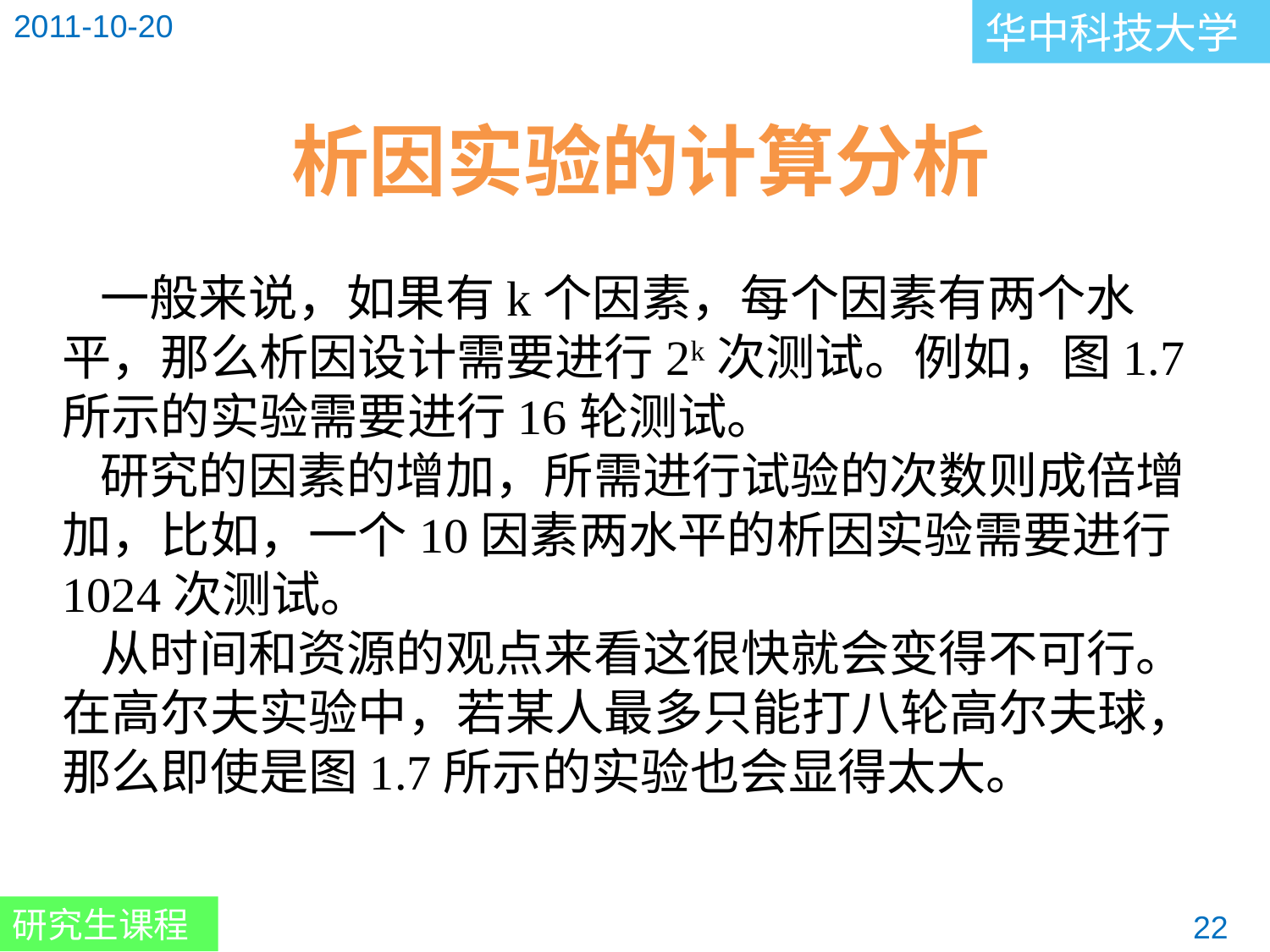

析因实验的计算分析
一般来说，如果有k个因素，每个因素有两个水平，那么析因设计需要进行2k次测试。例如，图1.7所示的实验需要进行16轮测试。
研究的因素的增加，所需进行试验的次数则成倍增加，比如，一个10因素两水平的析因实验需要进行1024次测试。
从时间和资源的观点来看这很快就会变得不可行。在高尔夫实验中，若某人最多只能打八轮高尔夫球，那么即使是图1.7所示的实验也会显得太大。